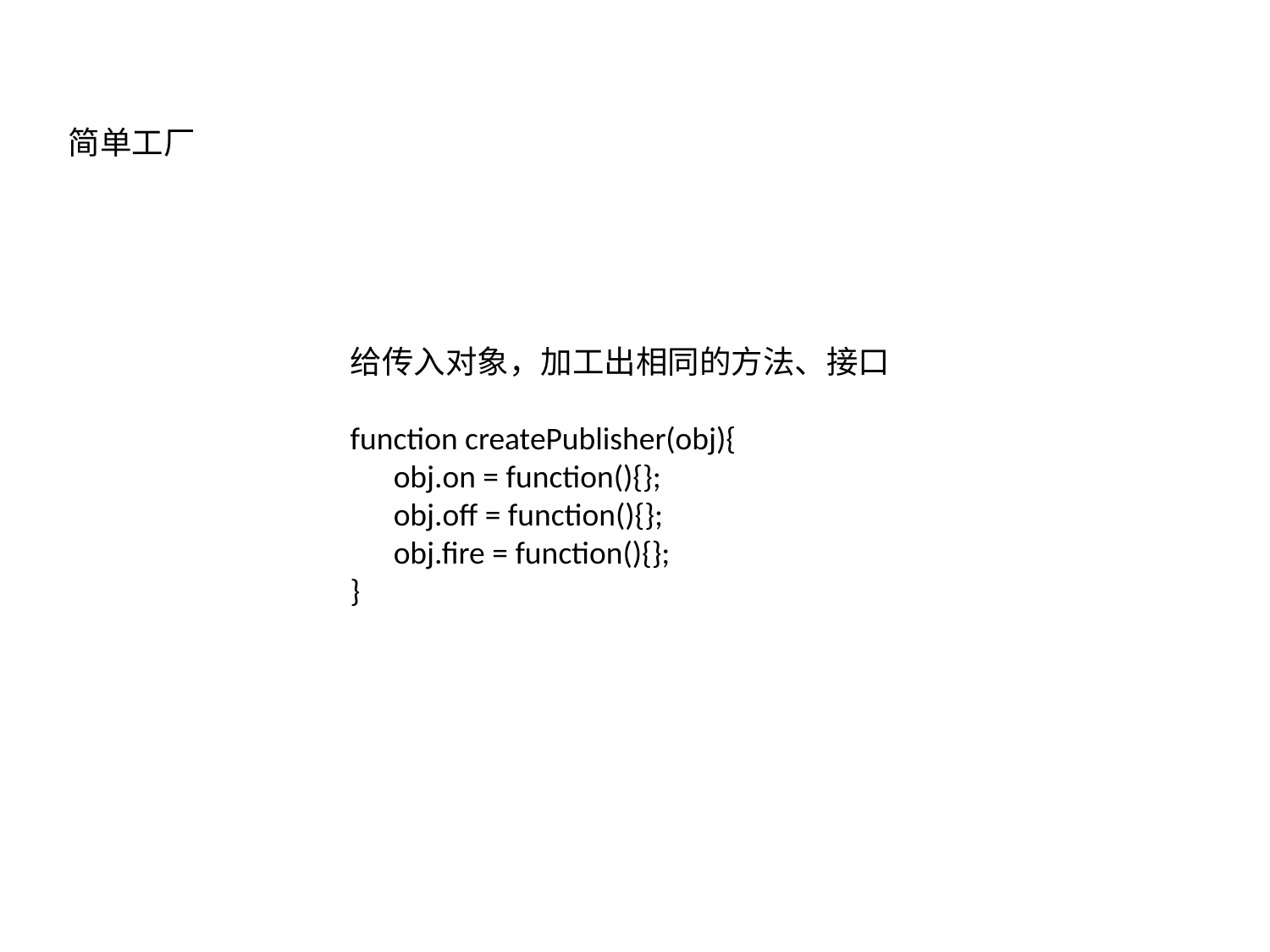

简单工厂
给传入对象，加工出相同的方法、接口

function createPublisher(obj){
      obj.on = function(){};
      obj.off = function(){};
      obj.fire = function(){};
}